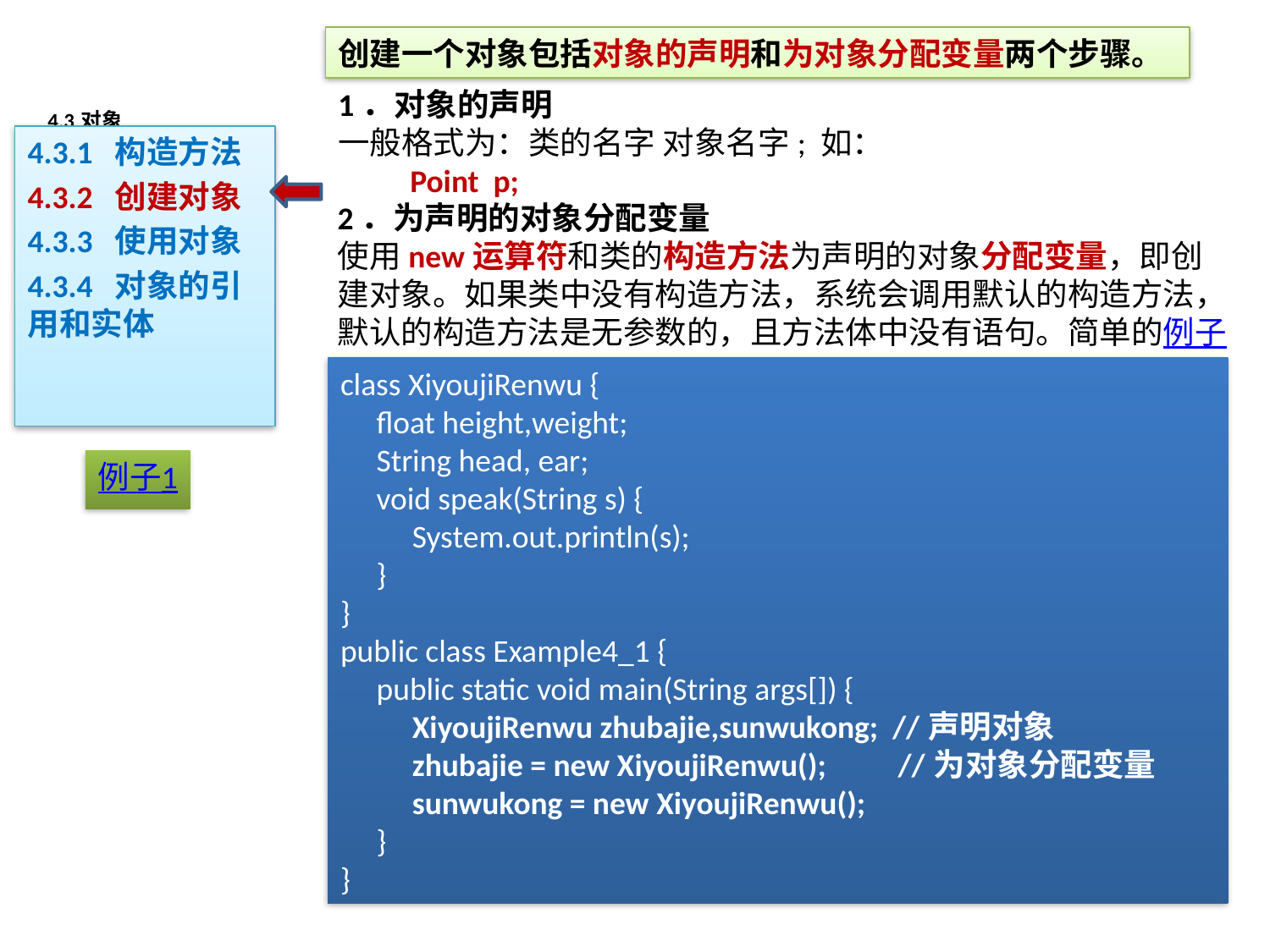

创建一个对象包括对象的声明和为对象分配变量两个步骤。
1．对象的声明
一般格式为：类的名字 对象名字; 如：
          Point  p;
# 4.3 对象
4.3.1  构造方法
4.3.2  创建对象
4.3.3  使用对象
4.3.4  对象的引用和实体

2．为声明的对象分配变量
使用new运算符和类的构造方法为声明的对象分配变量，即创建对象。如果类中没有构造方法，系统会调用默认的构造方法，默认的构造方法是无参数的，且方法体中没有语句。简单的例子1。
class XiyoujiRenwu {
     float height,weight;
     String head, ear;
     void speak(String s) {
          System.out.println(s);
     }
}
public class Example4_1 {
     public static void main(String args[]) {
          XiyoujiRenwu zhubajie,sunwukong;  //声明对象
          zhubajie = new XiyoujiRenwu();          //为对象分配变量
          sunwukong = new XiyoujiRenwu();
     }
}
例子1